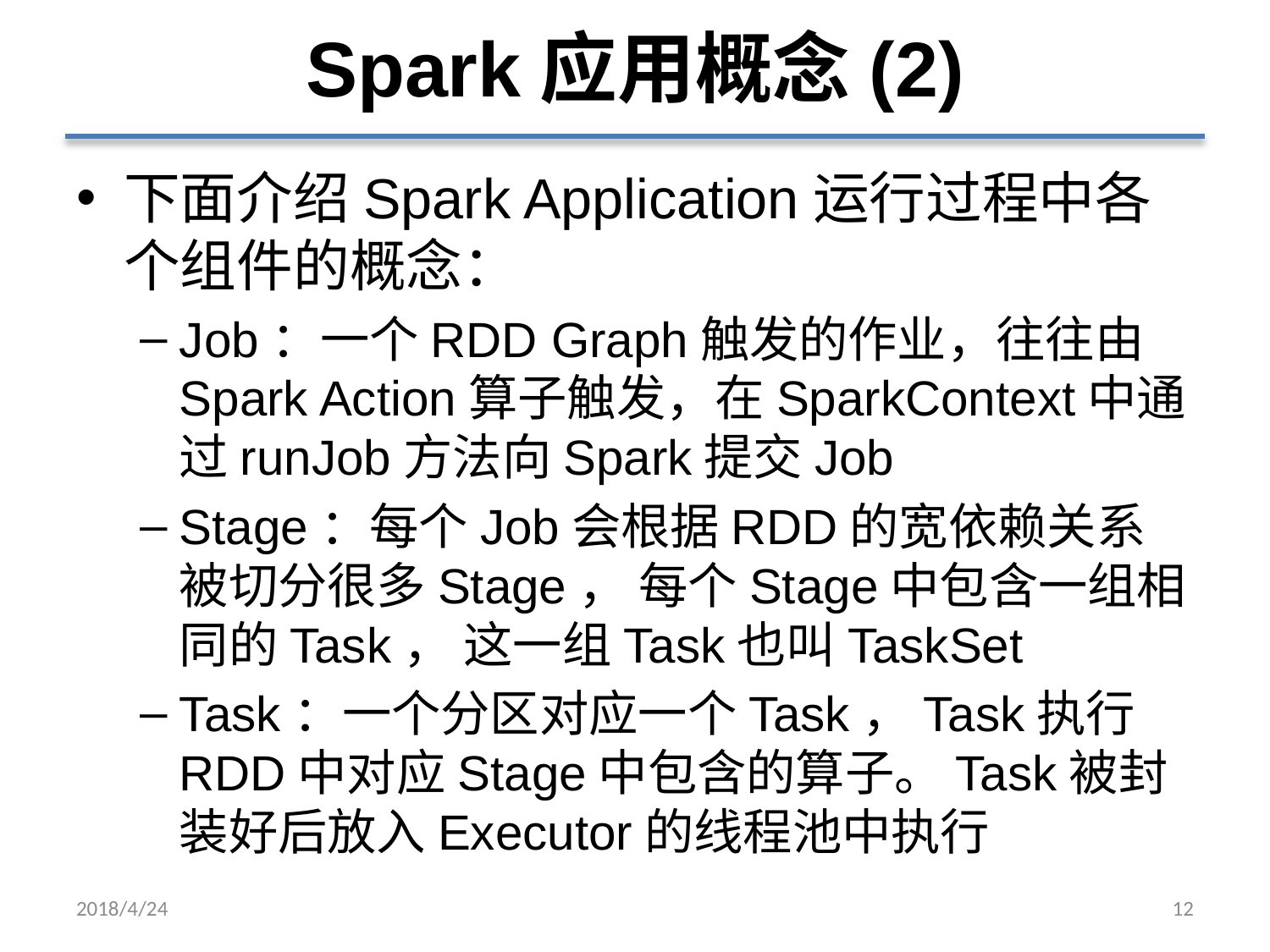

# Spark应用概念(2)
下面介绍Spark Application运行过程中各个组件的概念：
Job：一个RDD Graph触发的作业，往往由Spark Action算子触发，在SparkContext中通过runJob方法向Spark提交Job
Stage：每个Job会根据RDD的宽依赖关系被切分很多Stage， 每个Stage中包含一组相同的Task， 这一组Task也叫TaskSet
Task：一个分区对应一个Task，Task执行RDD中对应Stage中包含的算子。Task被封装好后放入Executor的线程池中执行
2018/4/24
12